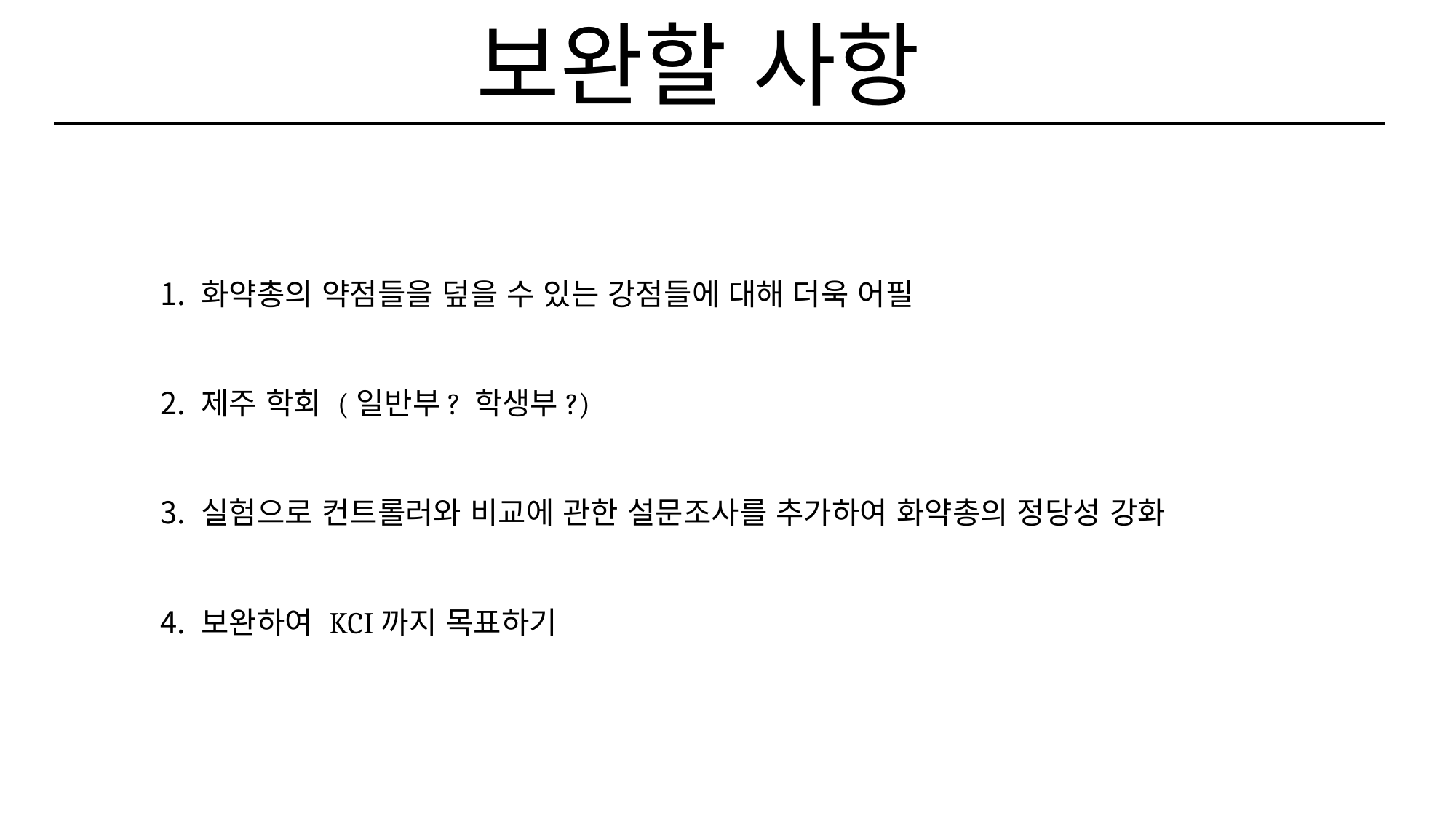

보완할 사항
화약총의 약점들을 덮을 수 있는 강점들에 대해 더욱 어필

제주 학회 (일반부? 학생부?)

실험으로 컨트롤러와 비교에 관한 설문조사를 추가하여 화약총의 정당성 강화

보완하여 KCI까지 목표하기